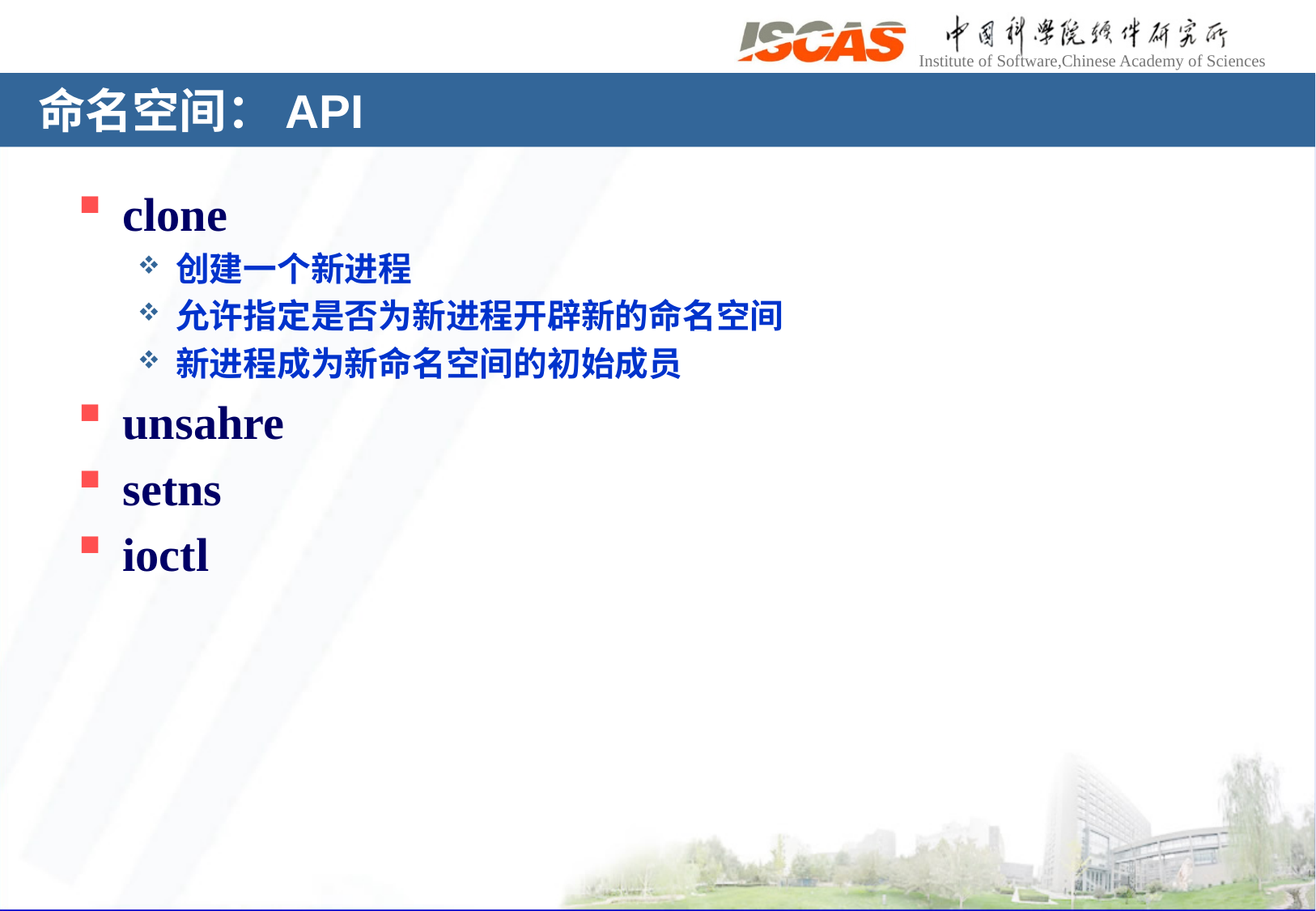

# 命名空间：API
clone
创建一个新进程
允许指定是否为新进程开辟新的命名空间
新进程成为新命名空间的初始成员
unsahre
setns
ioctl